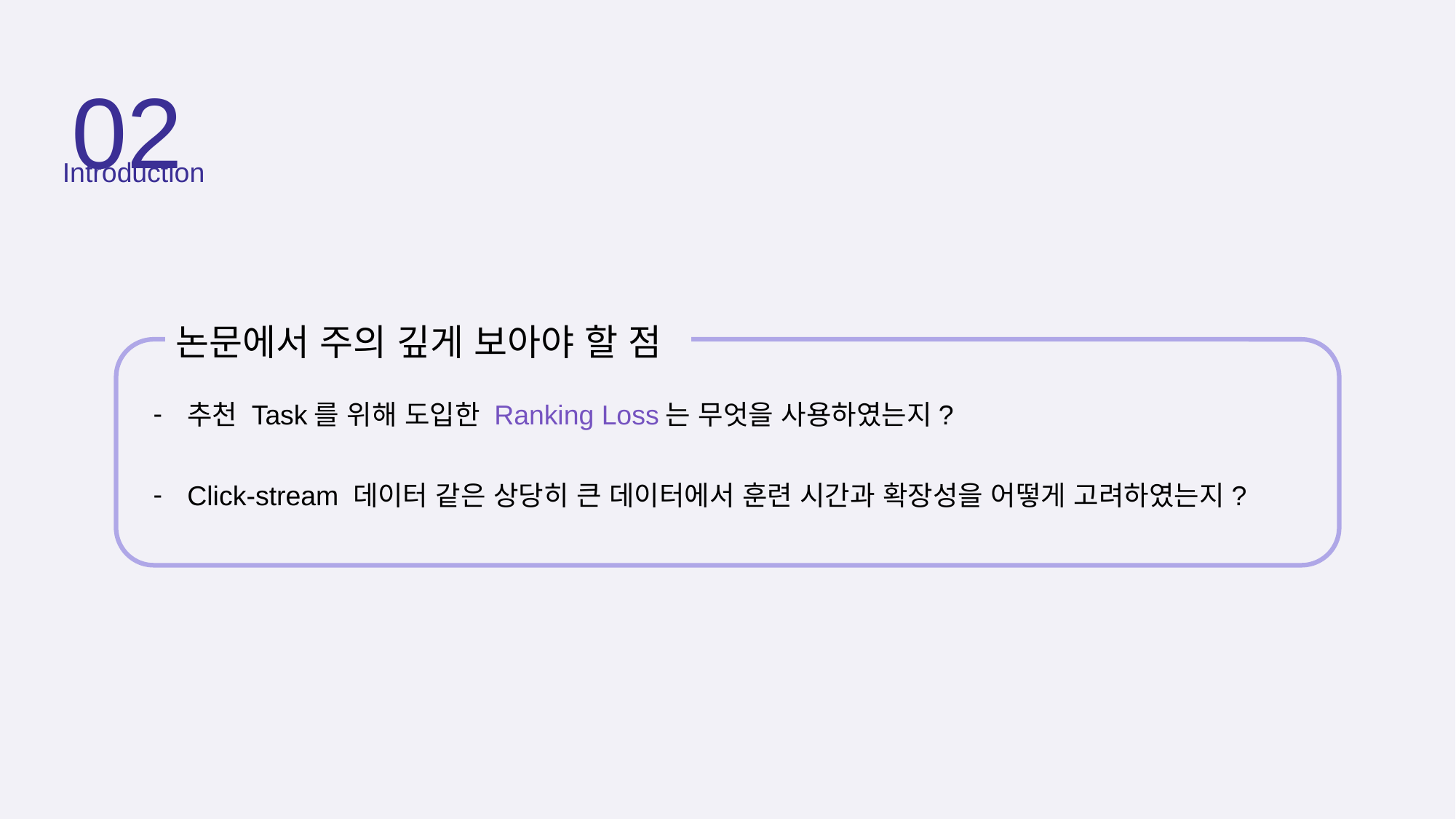

02
Introduction
논문에서 주의 깊게 보아야 할 점

추천 Task를 위해 도입한 Ranking Loss는 무엇을 사용하였는지?
Click-stream 데이터 같은 상당히 큰 데이터에서 훈련 시간과 확장성을 어떻게 고려하였는지?